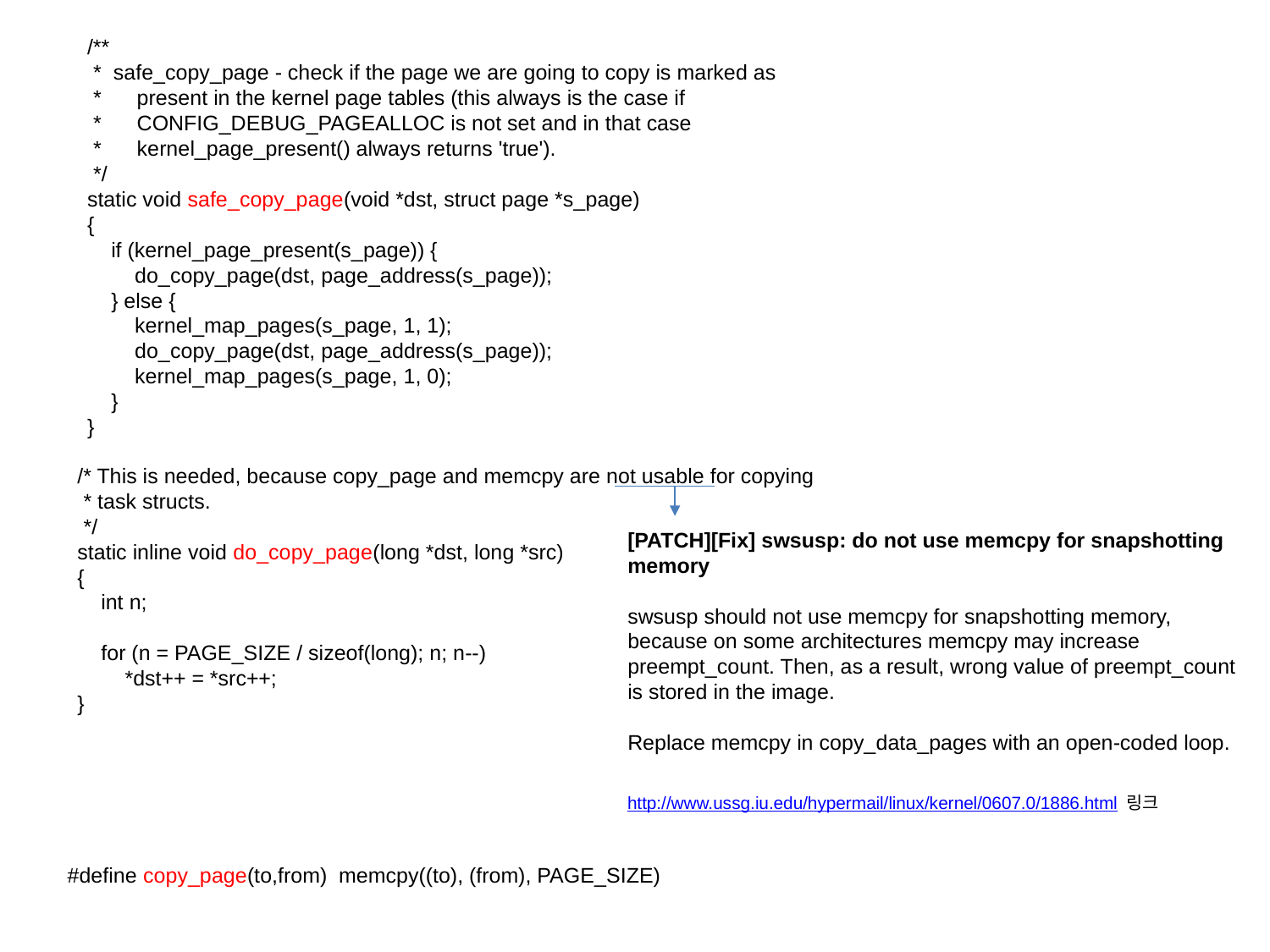

/**
 *  safe_copy_page - check if the page we are going to copy is marked as
 *      present in the kernel page tables (this always is the case if
 *      CONFIG_DEBUG_PAGEALLOC is not set and in that case
 *      kernel_page_present() always returns 'true').
 */
static void safe_copy_page(void *dst, struct page *s_page)
{
    if (kernel_page_present(s_page)) {
        do_copy_page(dst, page_address(s_page));
    } else {
        kernel_map_pages(s_page, 1, 1);
        do_copy_page(dst, page_address(s_page));
        kernel_map_pages(s_page, 1, 0);
    }
}
/* This is needed, because copy_page and memcpy are not usable for copying
 * task structs.
 */
static inline void do_copy_page(long *dst, long *src)
{
    int n;

    for (n = PAGE_SIZE / sizeof(long); n; n--)
        *dst++ = *src++;
}
[PATCH][Fix] swsusp: do not use memcpy for snapshotting memory

swsusp should not use memcpy for snapshotting memory, because on some architectures memcpy may increase preempt_count. Then, as a result, wrong value of preempt_count is stored in the image.
Replace memcpy in copy_data_pages with an open-coded loop.
http://www.ussg.iu.edu/hypermail/linux/kernel/0607.0/1886.html 링크
#define copy_page(to,from)  memcpy((to), (from), PAGE_SIZE)